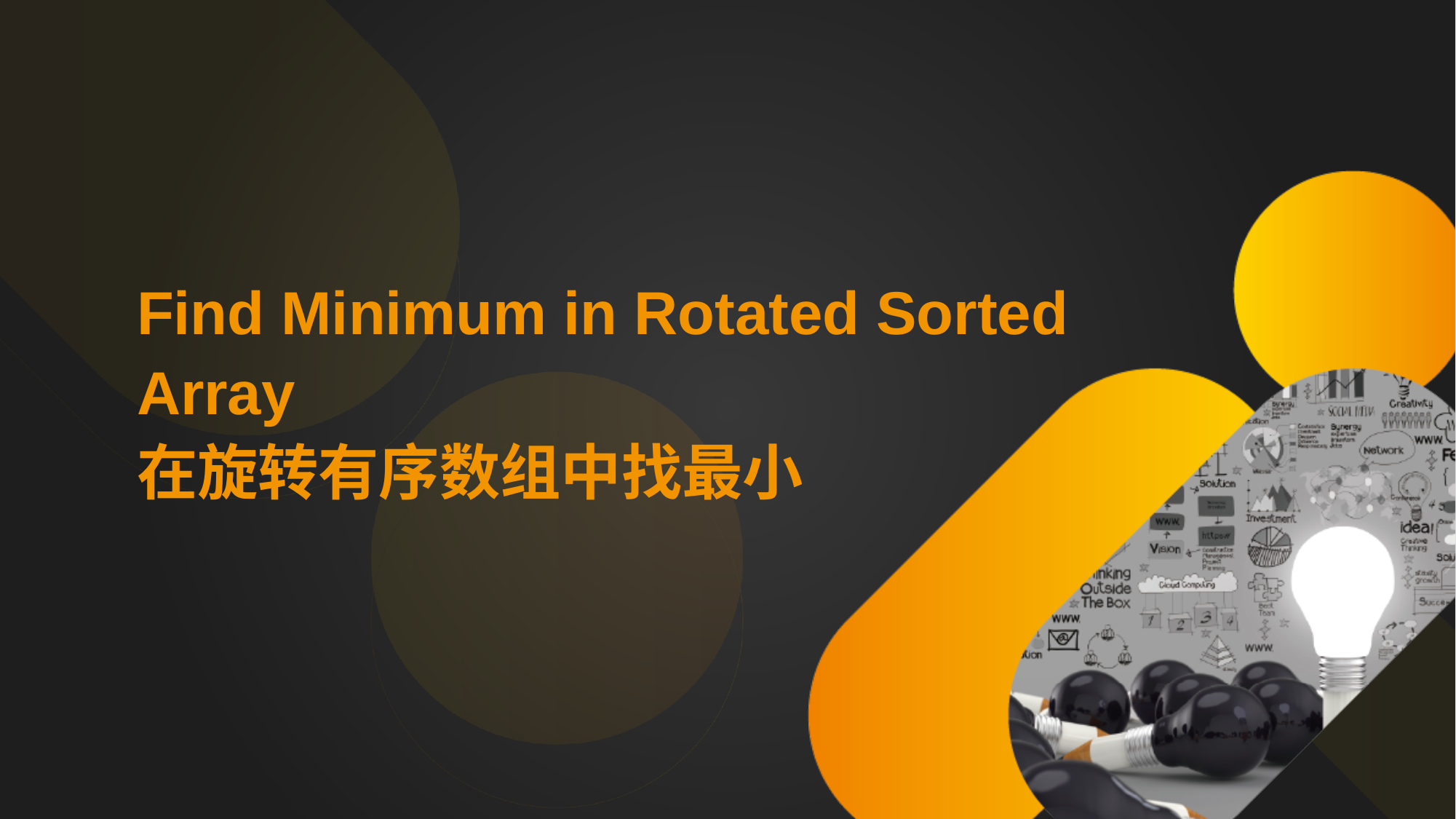

Find Minimum in Rotated Sorted Array
在旋转有序数组中找最小